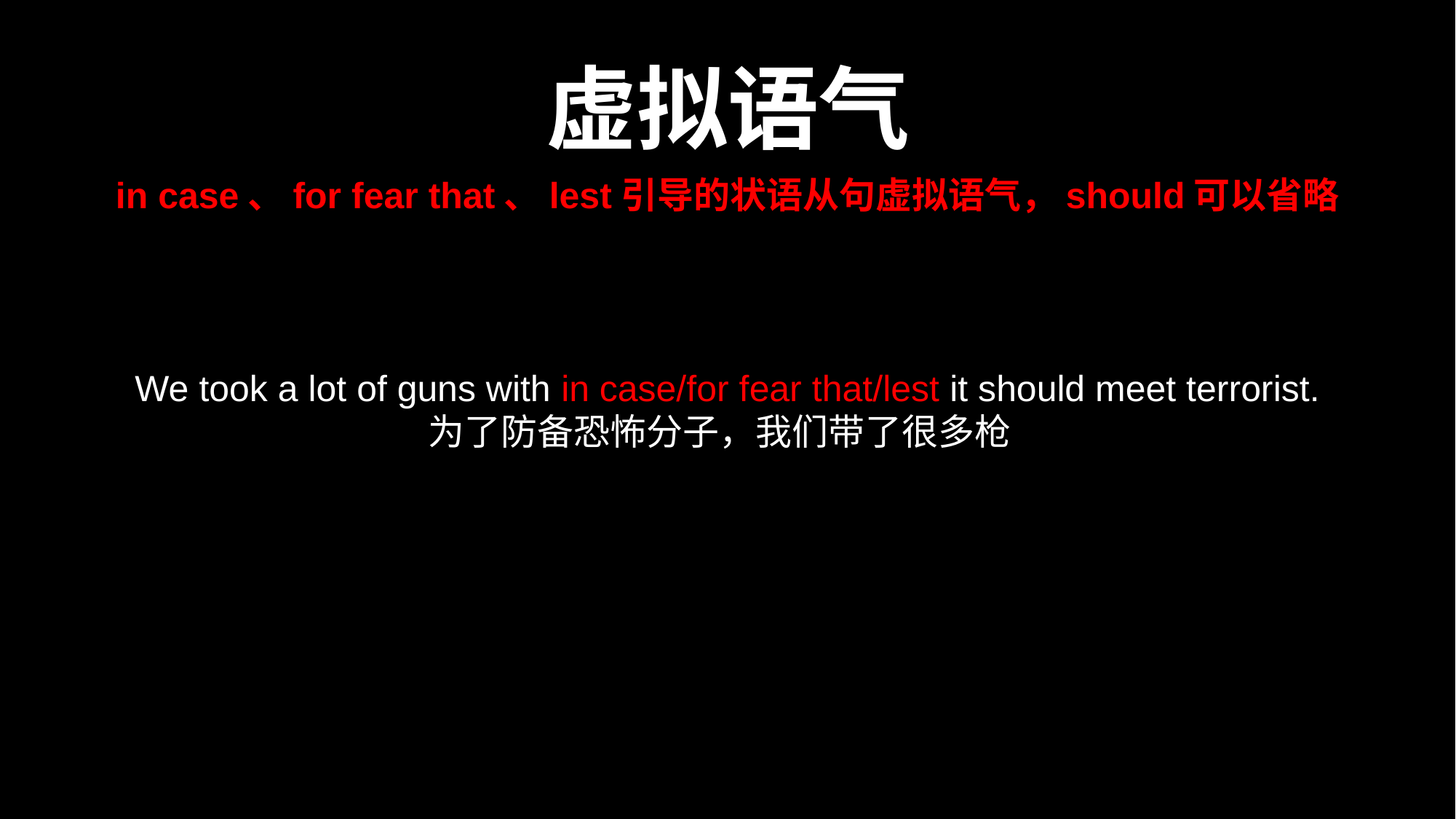

虚拟语气
in case、for fear that、lest引导的状语从句虚拟语气，should可以省略
We took a lot of guns with in case/for fear that/lest it should meet terrorist.
为了防备恐怖分子，我们带了很多枪